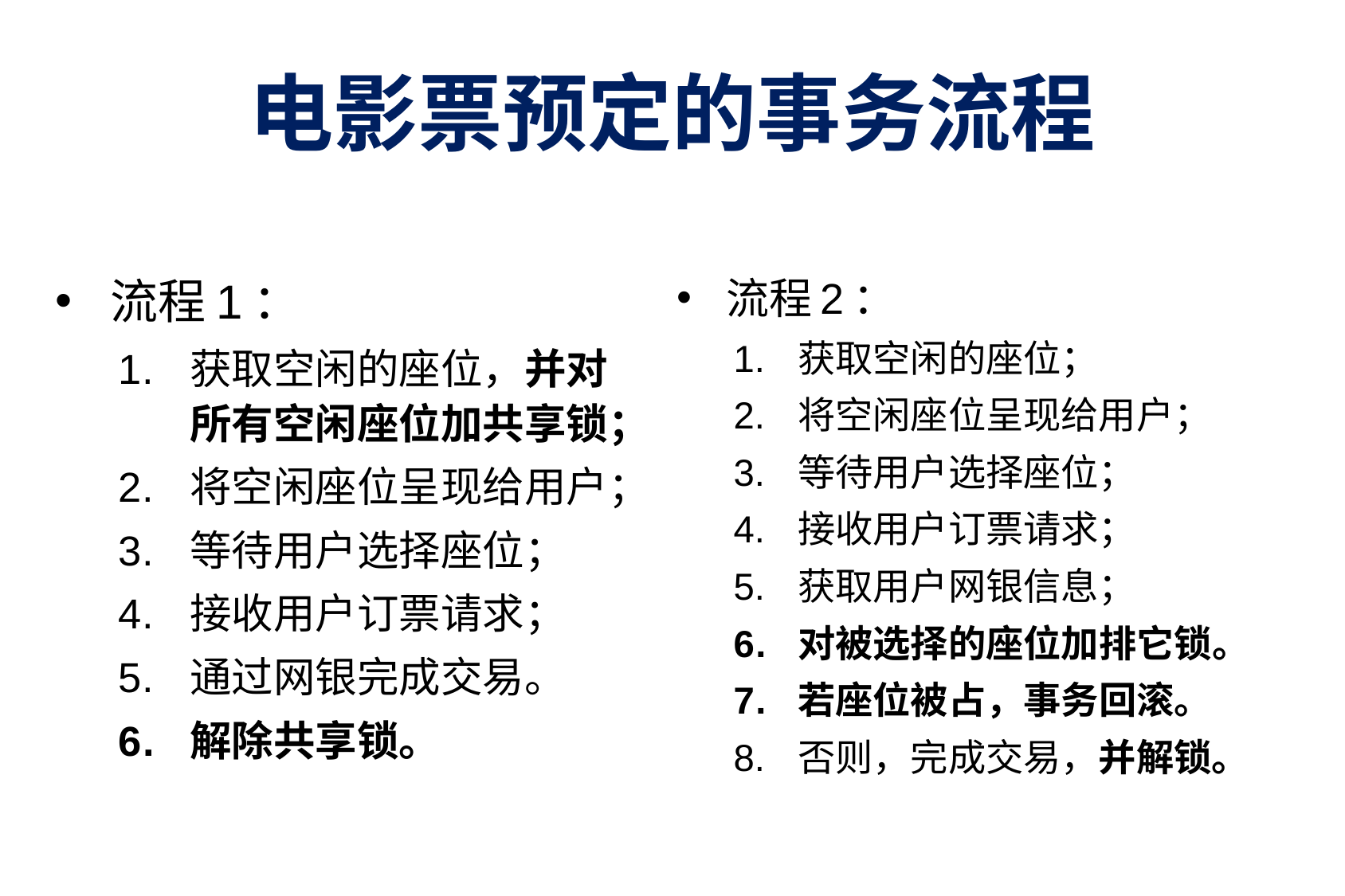

# 电影票预定的事务流程
流程1：
获取空闲的座位，并对所有空闲座位加共享锁；
将空闲座位呈现给用户；
等待用户选择座位；
接收用户订票请求；
通过网银完成交易。
解除共享锁。
流程2：
获取空闲的座位；
将空闲座位呈现给用户；
等待用户选择座位；
接收用户订票请求；
获取用户网银信息；
对被选择的座位加排它锁。
若座位被占，事务回滚。
否则，完成交易，并解锁。